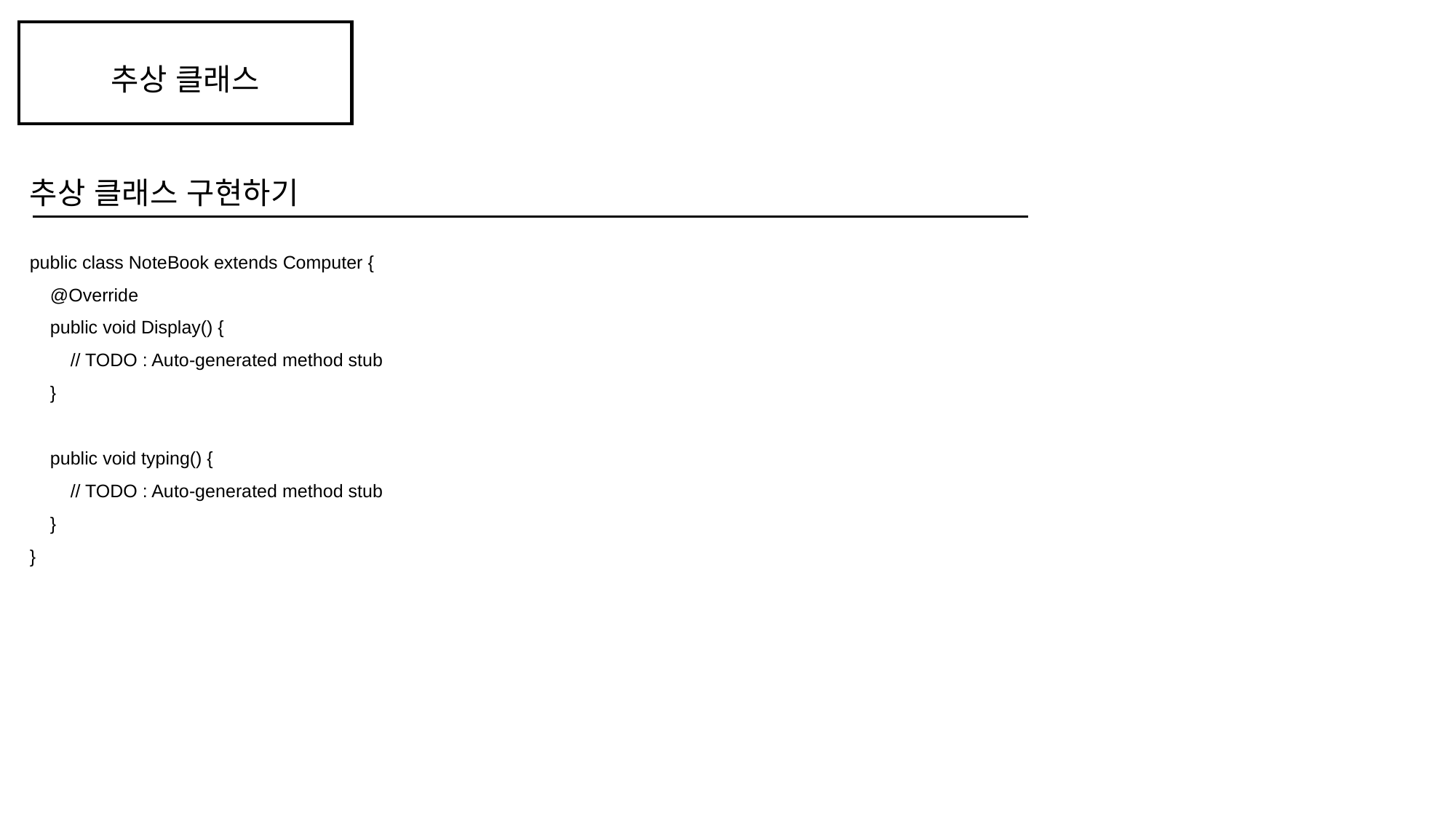

추상 클래스
추상 클래스 구현하기
public class NoteBook extends Computer {
    @Override
    public void Display() {
        // TODO : Auto-generated method stub
    }

    public void typing() {
        // TODO : Auto-generated method stub
    }
}